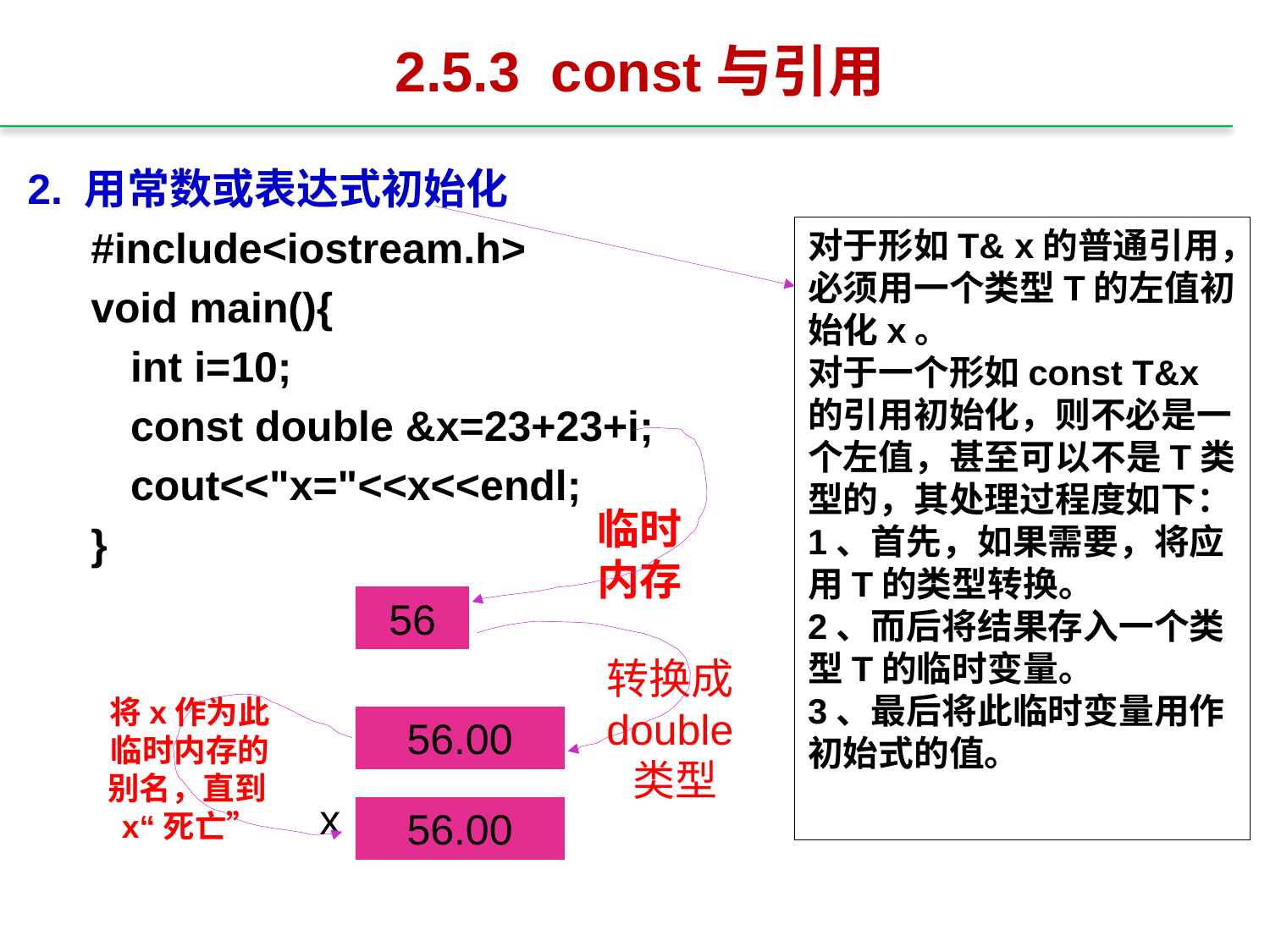

2.5.3  const与引用
2. 用常数或表达式初始化
#include<iostream.h>
void main(){
	int i=10;
	const double &x=23+23+i;
	cout<<"x="<<x<<endl;
}

对于形如T& x的普通引用，必须用一个类型T的左值初始化x。
对于一个形如const T&x的引用初始化，则不必是一个左值，甚至可以不是T类型的，其处理过程度如下：
1、首先，如果需要，将应用T的类型转换。
2、而后将结果存入一个类型T的临时变量。
3、最后将此临时变量用作初始式的值。

临时内存
56

转换成double类型
将x作为此临时内存的别名，直到x“死亡”

56.00
x
56.00